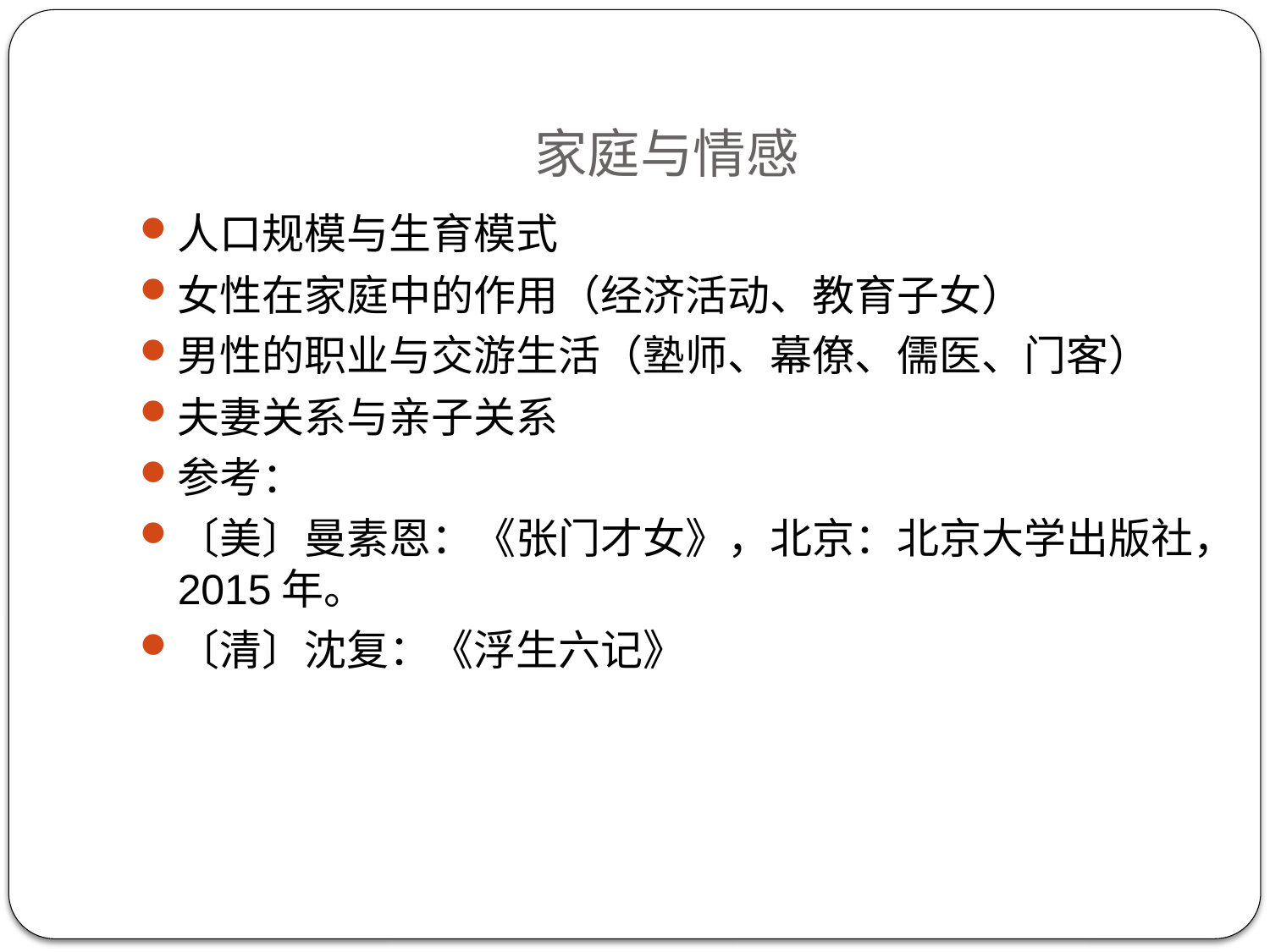

# 家庭与情感
人口规模与生育模式
女性在家庭中的作用（经济活动、教育子女）
男性的职业与交游生活（塾师、幕僚、儒医、门客）
夫妻关系与亲子关系
参考：
〔美〕曼素恩：《张门才女》，北京：北京大学出版社，2015年。
〔清〕沈复：《浮生六记》